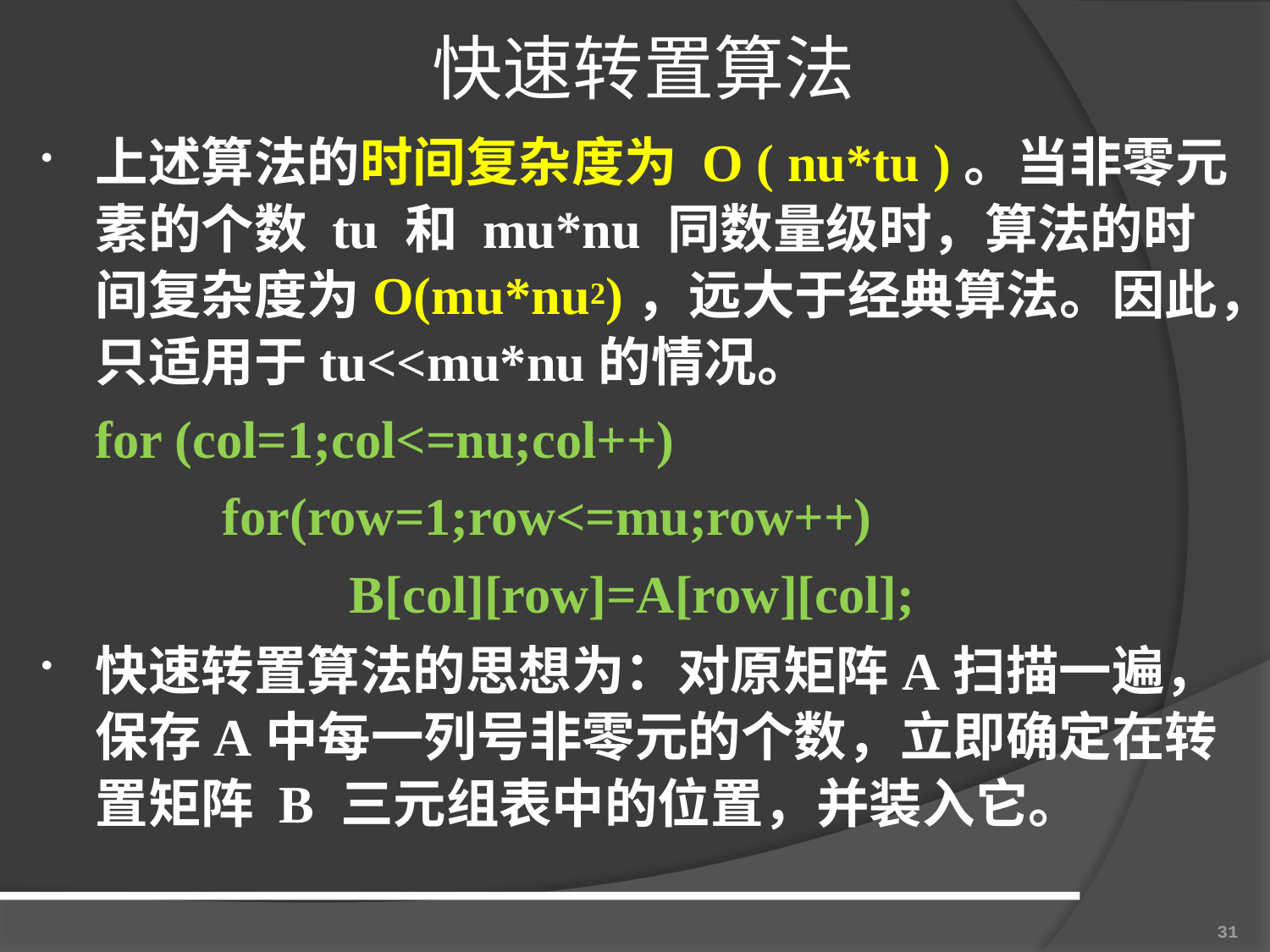

# 快速转置算法
上述算法的时间复杂度为 O ( nu*tu )。当非零元素的个数 tu 和 mu*nu 同数量级时，算法的时间复杂度为O(mu*nu2)，远大于经典算法。因此，只适用于tu<<mu*nu的情况。
	for (col=1;col<=nu;col++)
		for(row=1;row<=mu;row++)
			B[col][row]=A[row][col];
快速转置算法的思想为：对原矩阵A扫描一遍，保存A中每一列号非零元的个数，立即确定在转置矩阵 B 三元组表中的位置，并装入它。
31